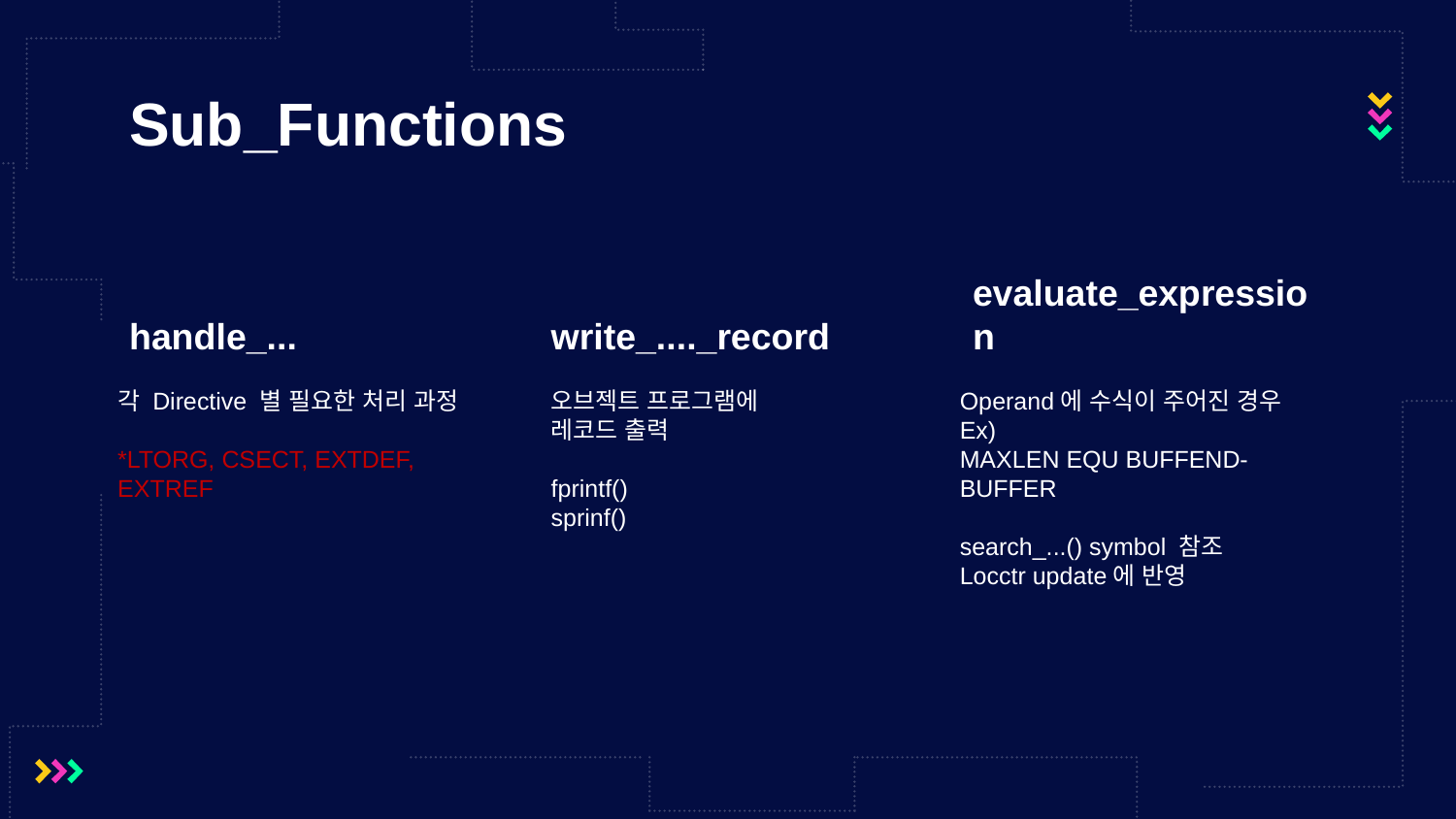

# Sub_Functions
handle_...
write_...._record
evaluate_expression
각 Directive 별 필요한 처리 과정

*LTORG, CSECT, EXTDEF, EXTREF
오브젝트 프로그램에
레코드 출력

fprintf()
sprinf()

Operand에 수식이 주어진 경우
Ex)
MAXLEN EQU BUFFEND-BUFFER

search_...() symbol 참조
Locctr update에 반영